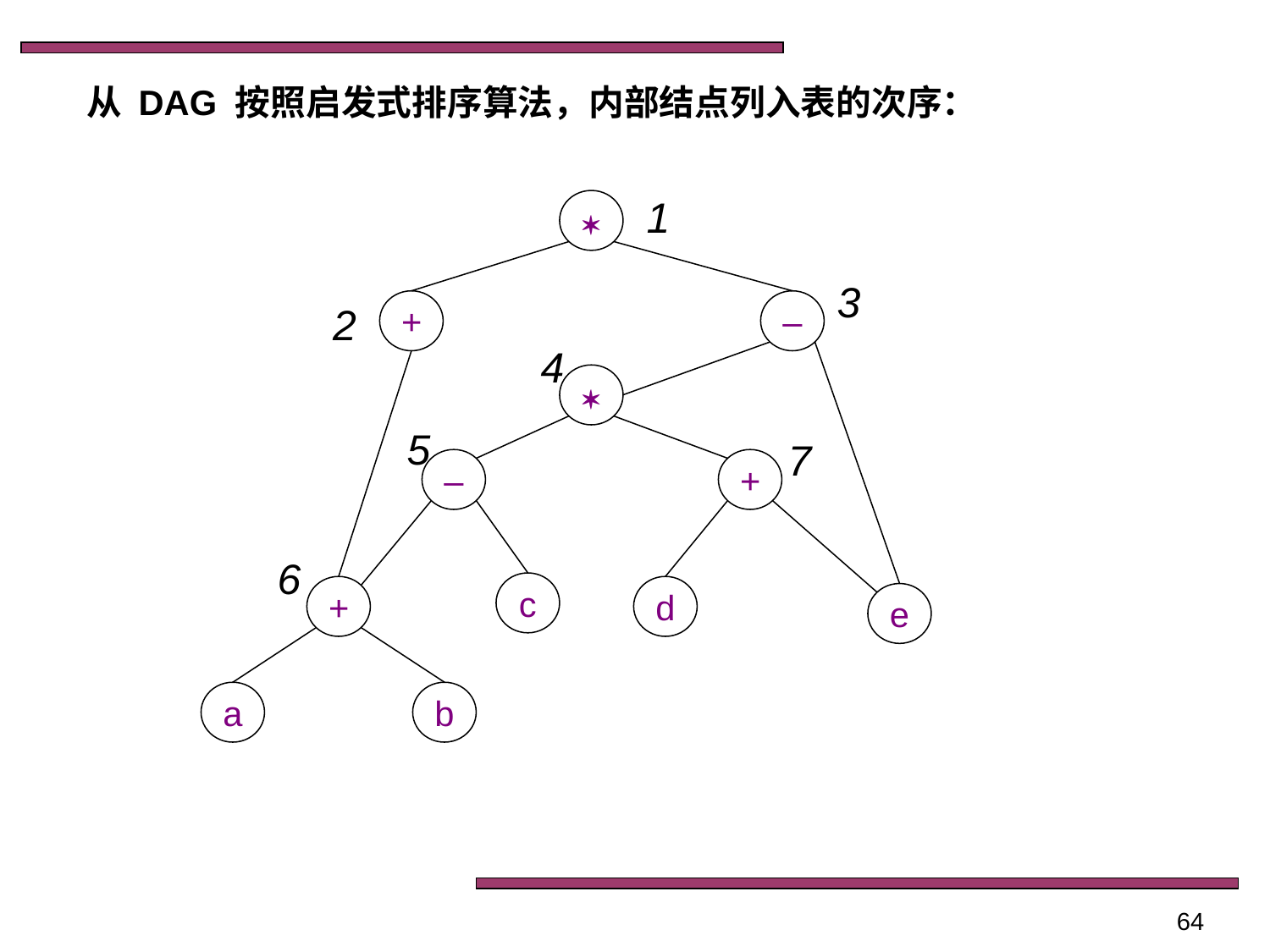

从 DAG 按照启发式排序算法，内部结点列入表的次序：
∗
1
3
+
–
2
4
∗
5
7
–
+
6
c
+
d
e
a
b
64